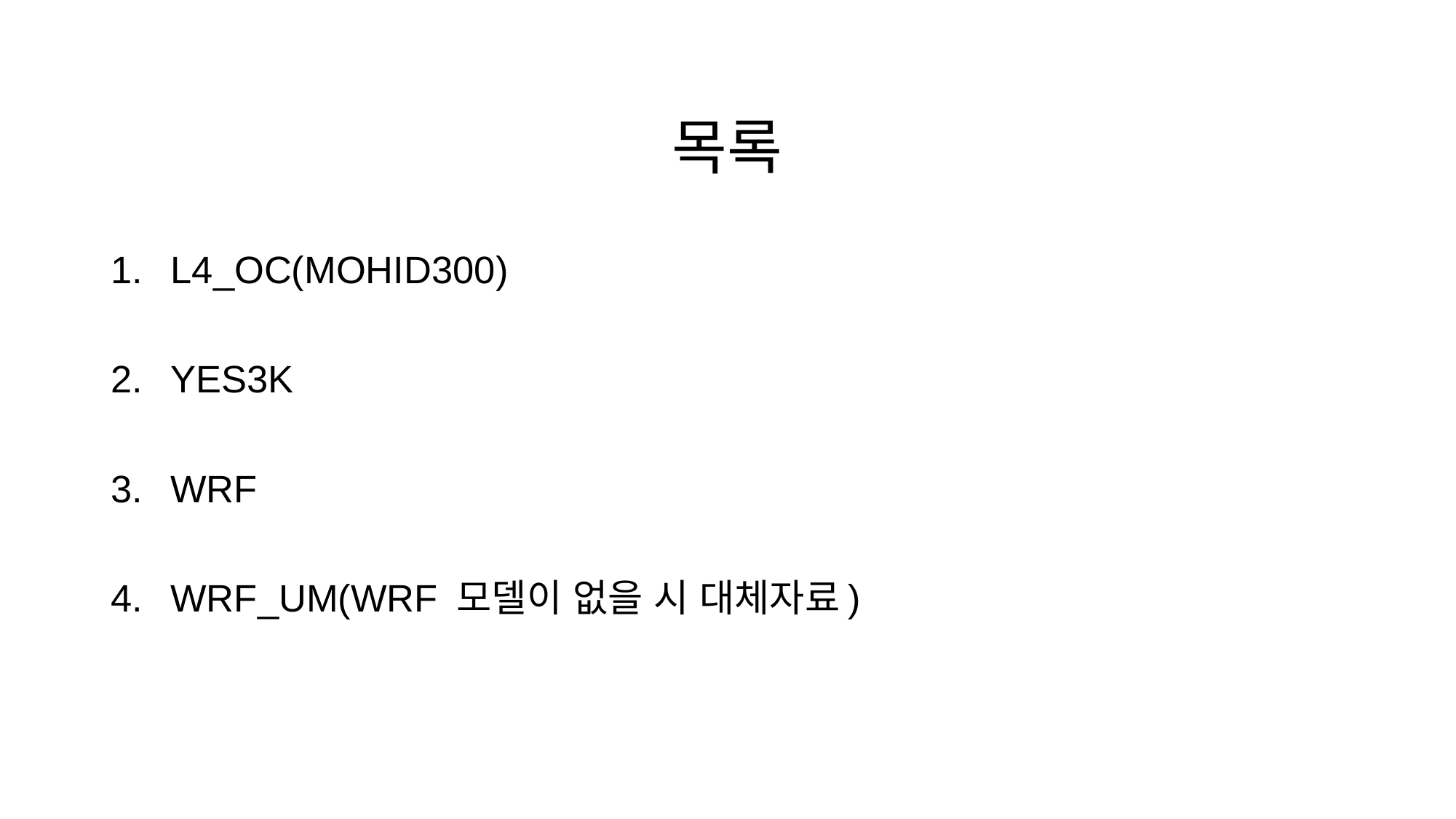

목록

L4_OC(MOHID300)

YES3K

WRF

WRF_UM(WRF 모델이 없을 시 대체자료)